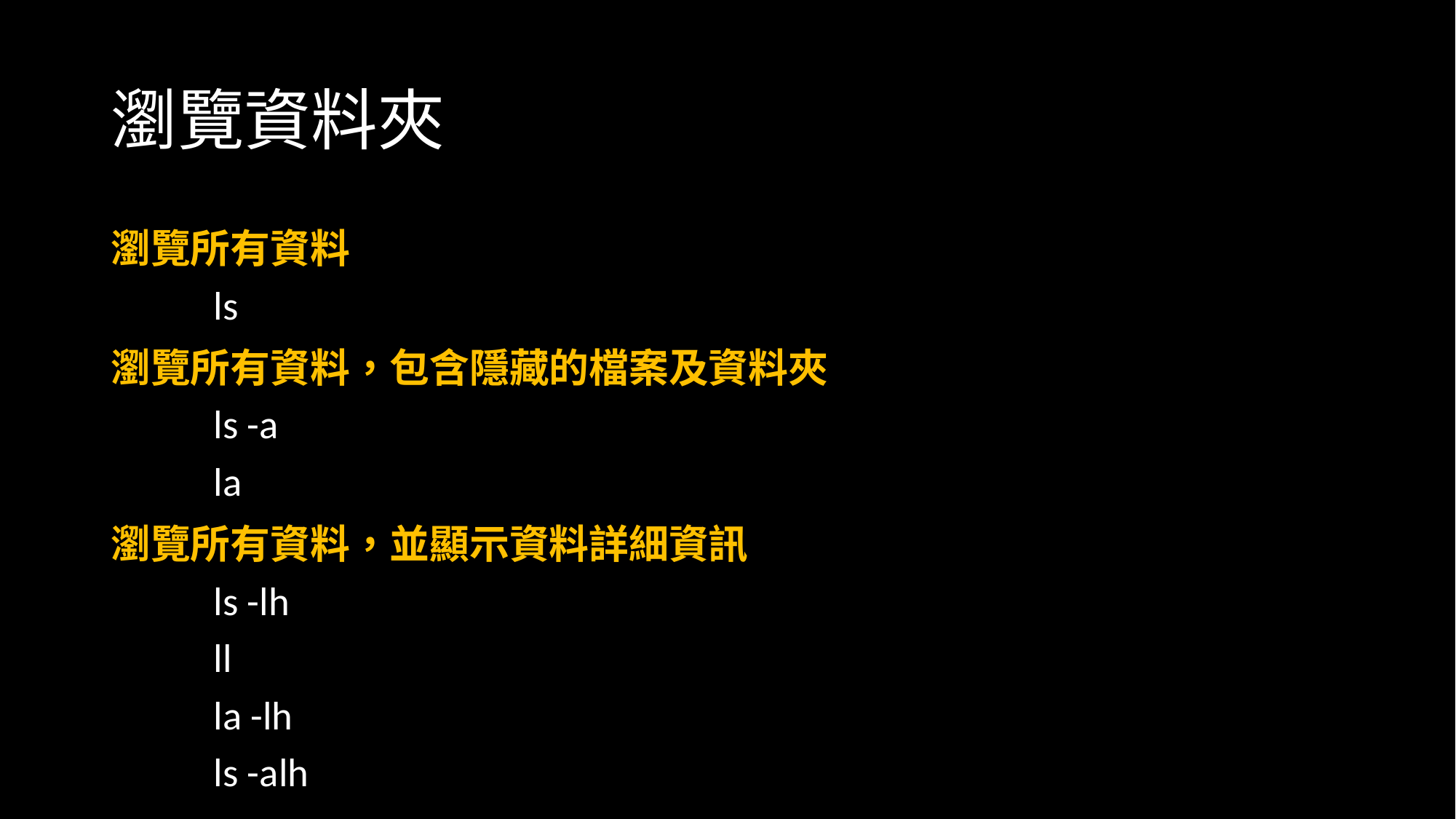

# 瀏覽資料夾
瀏覽所有資料
	ls
瀏覽所有資料，包含隱藏的檔案及資料夾
	ls -a
	la
瀏覽所有資料，並顯示資料詳細資訊
	ls -lh
	ll
	la -lh
	ls -alh